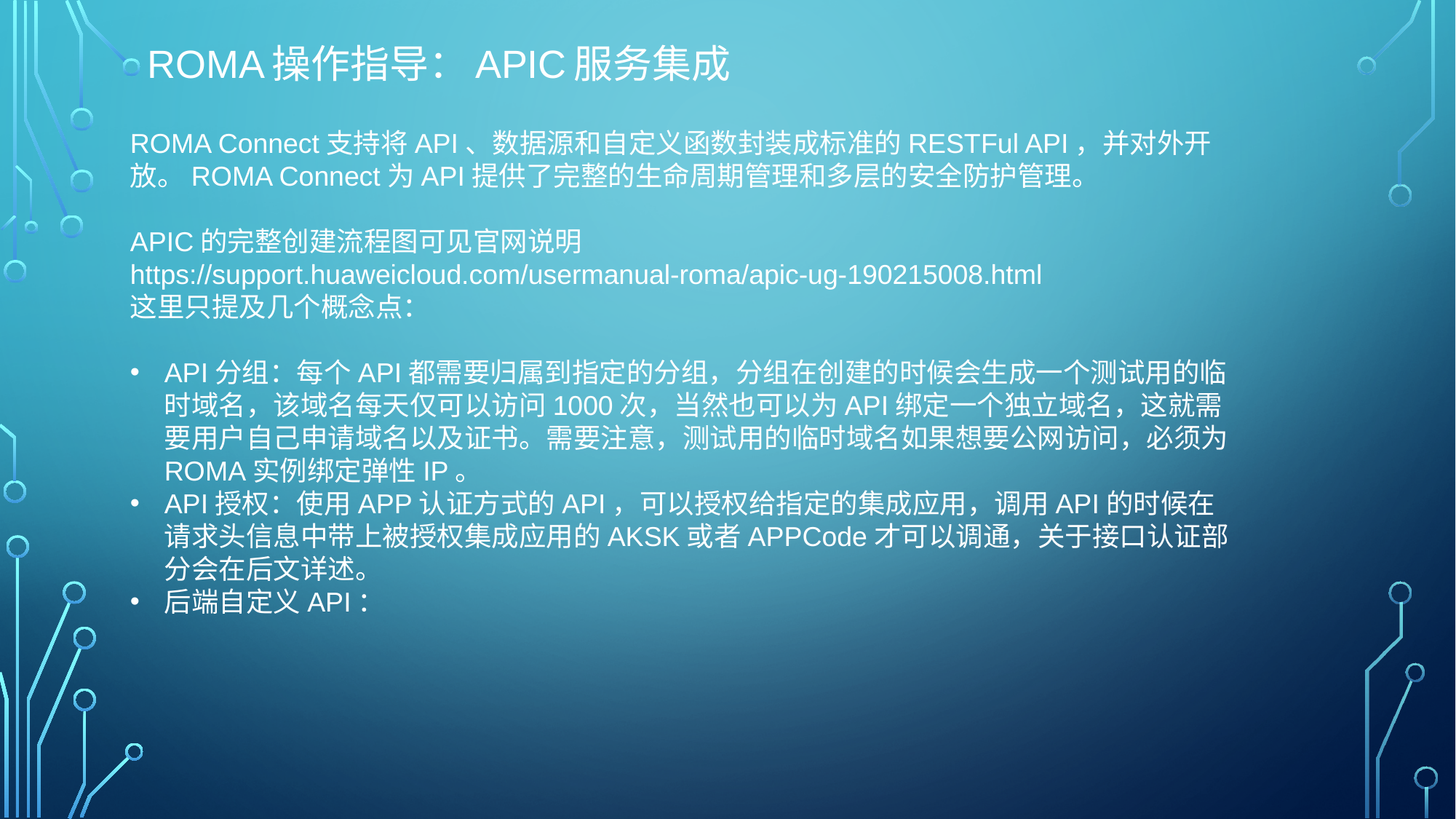

# ROMA操作指导：APIC服务集成
ROMA Connect支持将API、数据源和自定义函数封装成标准的RESTFul API，并对外开放。ROMA Connect为API提供了完整的生命周期管理和多层的安全防护管理。

APIC的完整创建流程图可见官网说明
https://support.huaweicloud.com/usermanual-roma/apic-ug-190215008.html
这里只提及几个概念点：

API分组：每个API都需要归属到指定的分组，分组在创建的时候会生成一个测试用的临时域名，该域名每天仅可以访问1000次，当然也可以为API绑定一个独立域名，这就需要用户自己申请域名以及证书。需要注意，测试用的临时域名如果想要公网访问，必须为ROMA实例绑定弹性IP。
API授权：使用APP认证方式的API，可以授权给指定的集成应用，调用API的时候在请求头信息中带上被授权集成应用的AKSK或者APPCode才可以调通，关于接口认证部分会在后文详述。
后端自定义API：